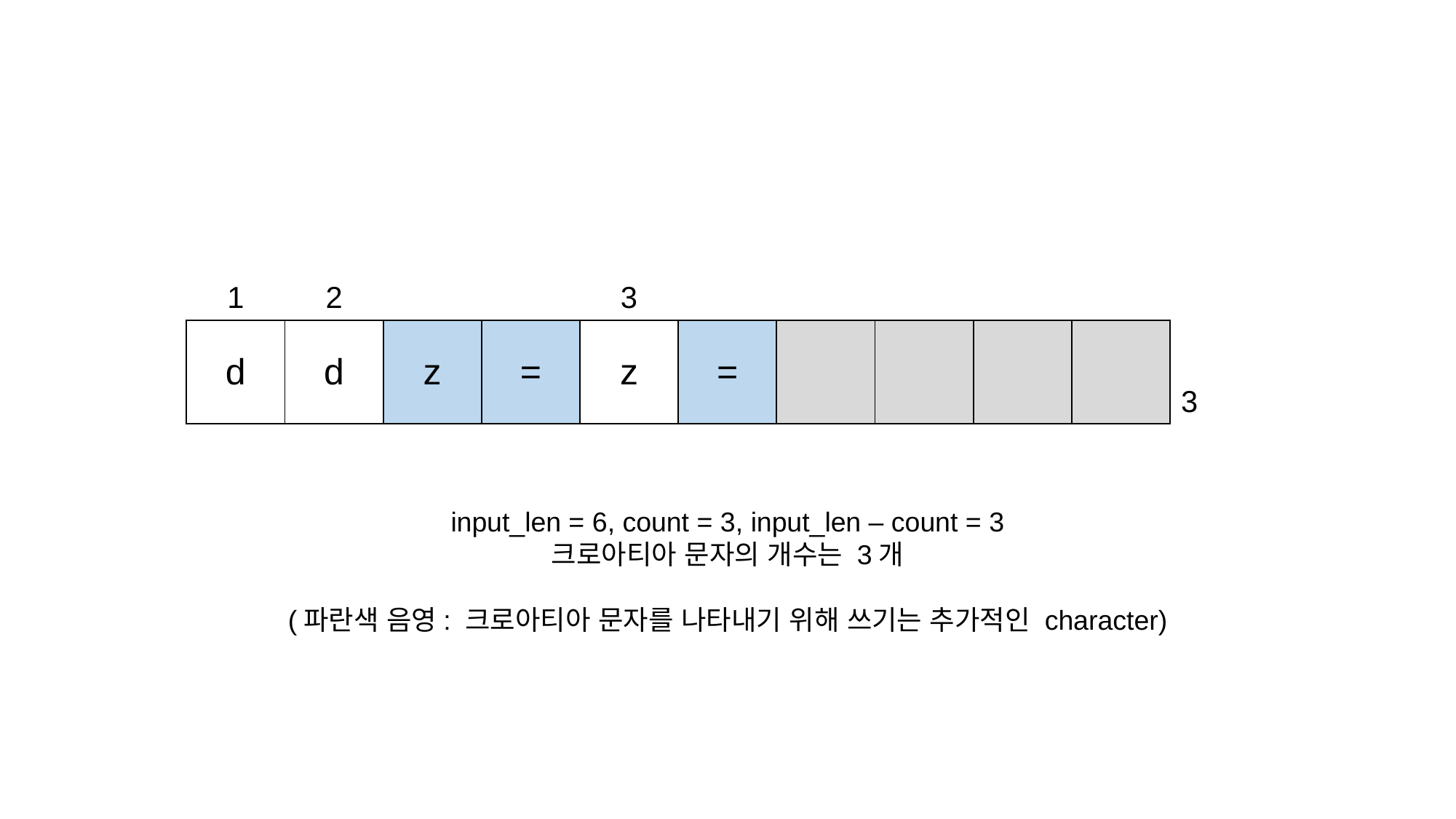

#
| 1 | 2 |  |  | 3 |  |  |  |  |  |  |
| --- | --- | --- | --- | --- | --- | --- | --- | --- | --- | --- |
| d | d | z | = | z | = |  |  |  |  | 3 |
input_len = 6, count = 3, input_len – count = 3
크로아티아 문자의 개수는 3개

(파란색 음영: 크로아티아 문자를 나타내기 위해 쓰기는 추가적인 character)